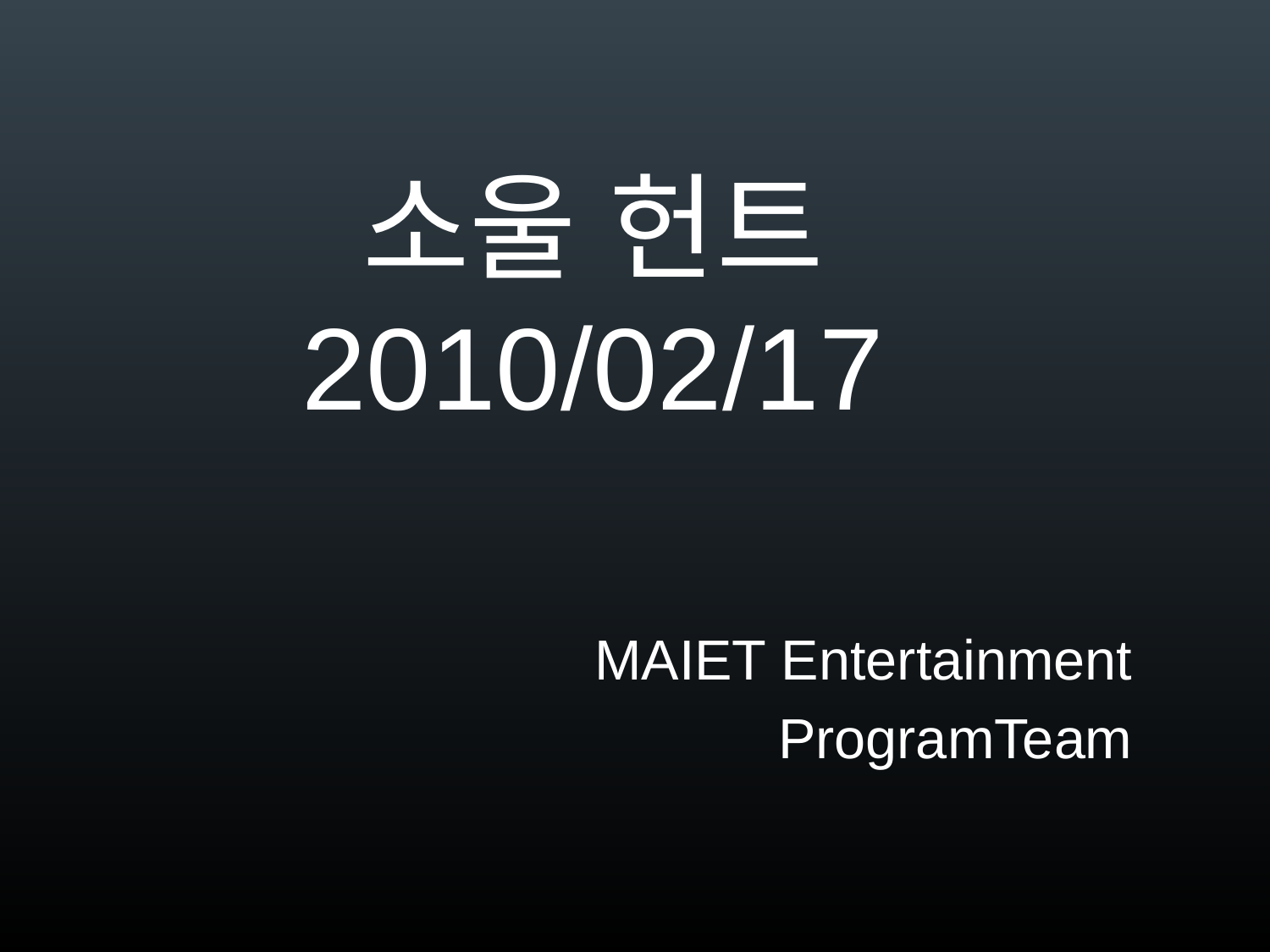

# 소울 헌트 2010/02/17
MAIET Entertainment
ProgramTeam